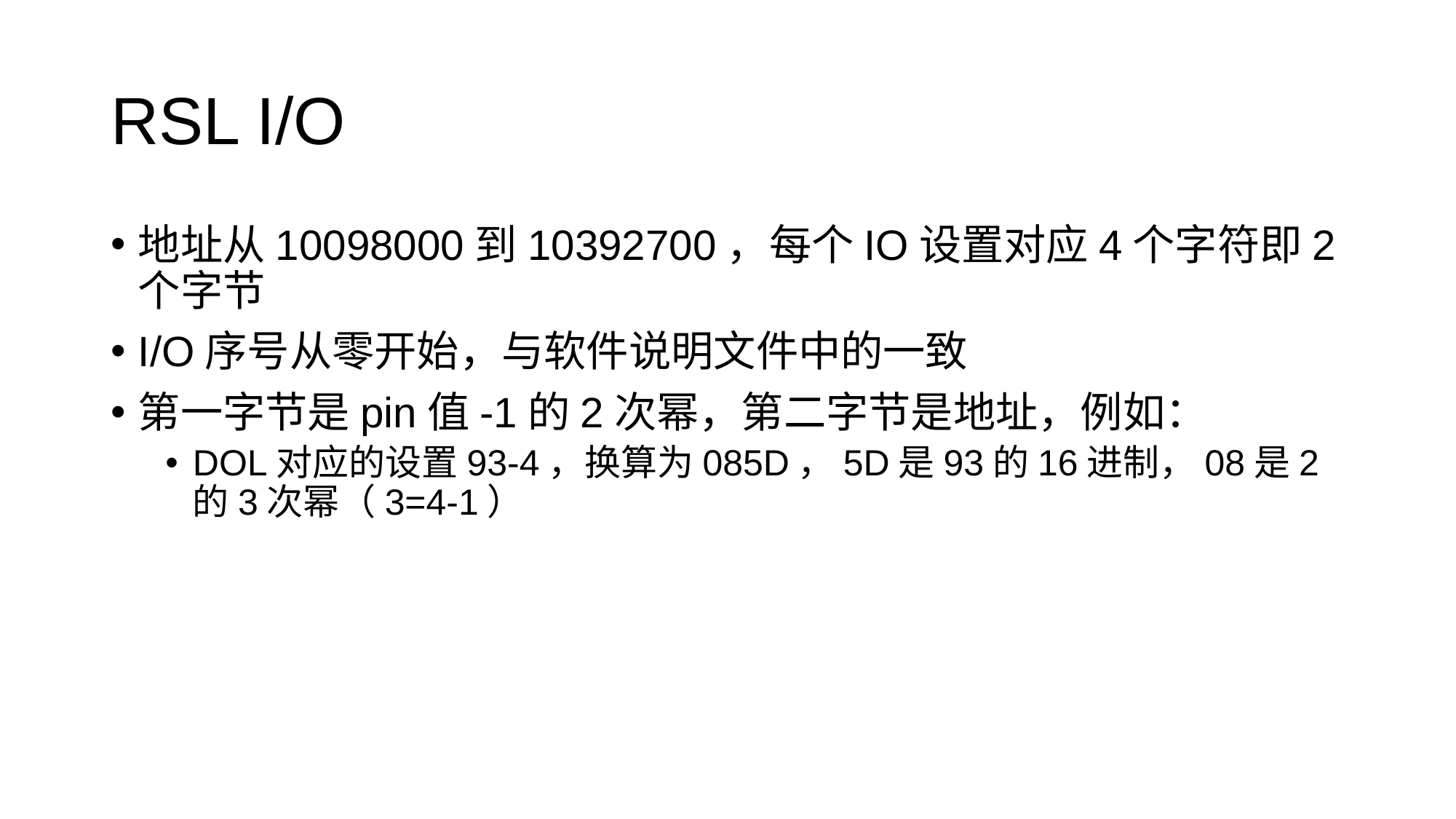

# RSL I/O
地址从10098000到10392700，每个IO设置对应4个字符即2个字节
I/O序号从零开始，与软件说明文件中的一致
第一字节是pin值-1的2次幂，第二字节是地址，例如：
DOL对应的设置93-4，换算为085D，5D是93的16进制，08是2的3次幂（3=4-1）